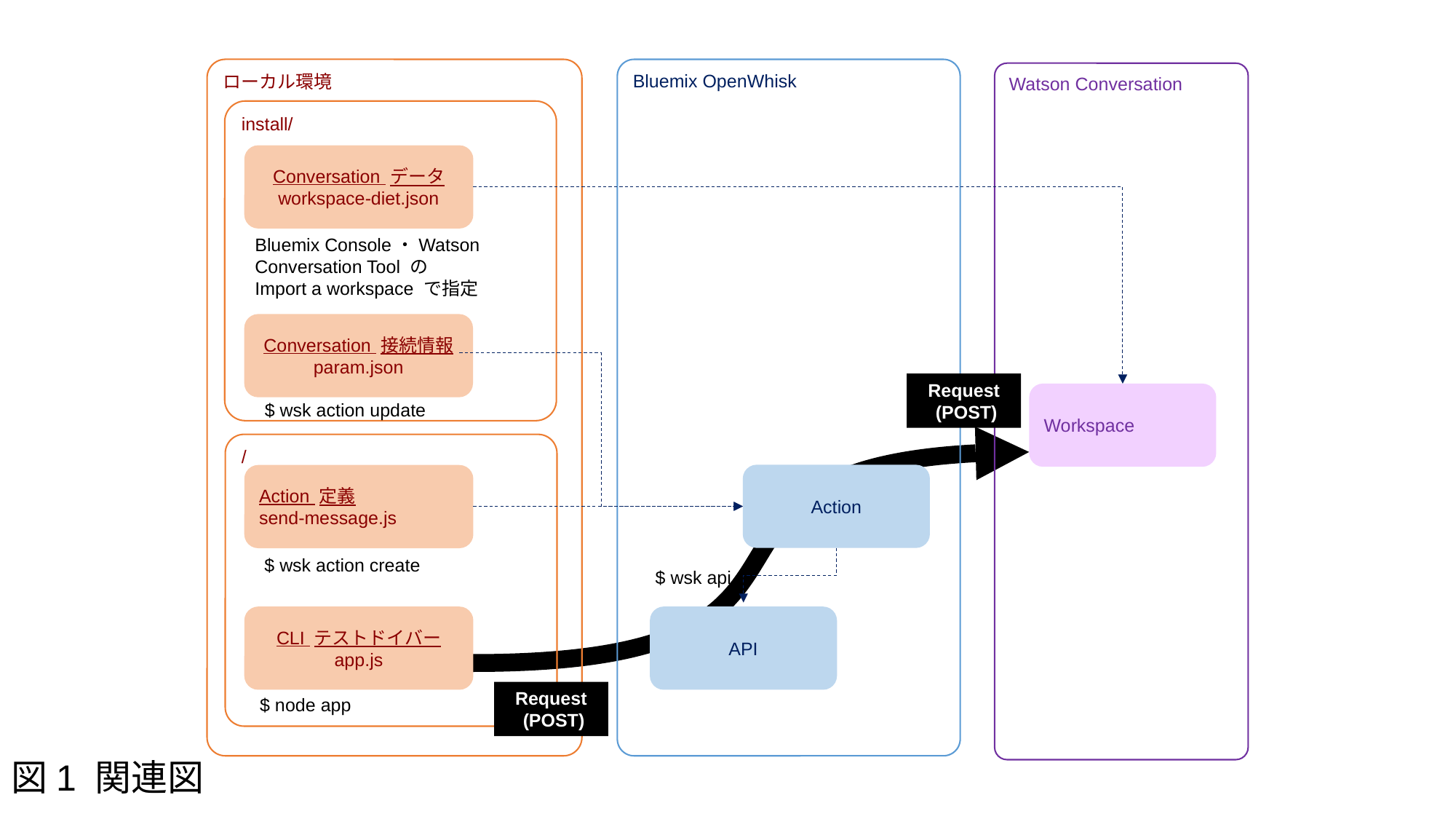

ローカル環境
Bluemix OpenWhisk
Watson Conversation
install/
Conversation データ
workspace-diet.json
Bluemix Console・Watson Conversation Tool の
Import a workspace で指定
Conversation 接続情報
param.json
Request
 (POST)
Workspace
$ wsk action update
/
Action
Action 定義
send-message.js
$ wsk action create
$ wsk api
API
CLI テストドイバー
app.js
Request
 (POST)
$ node app
# 図1 関連図